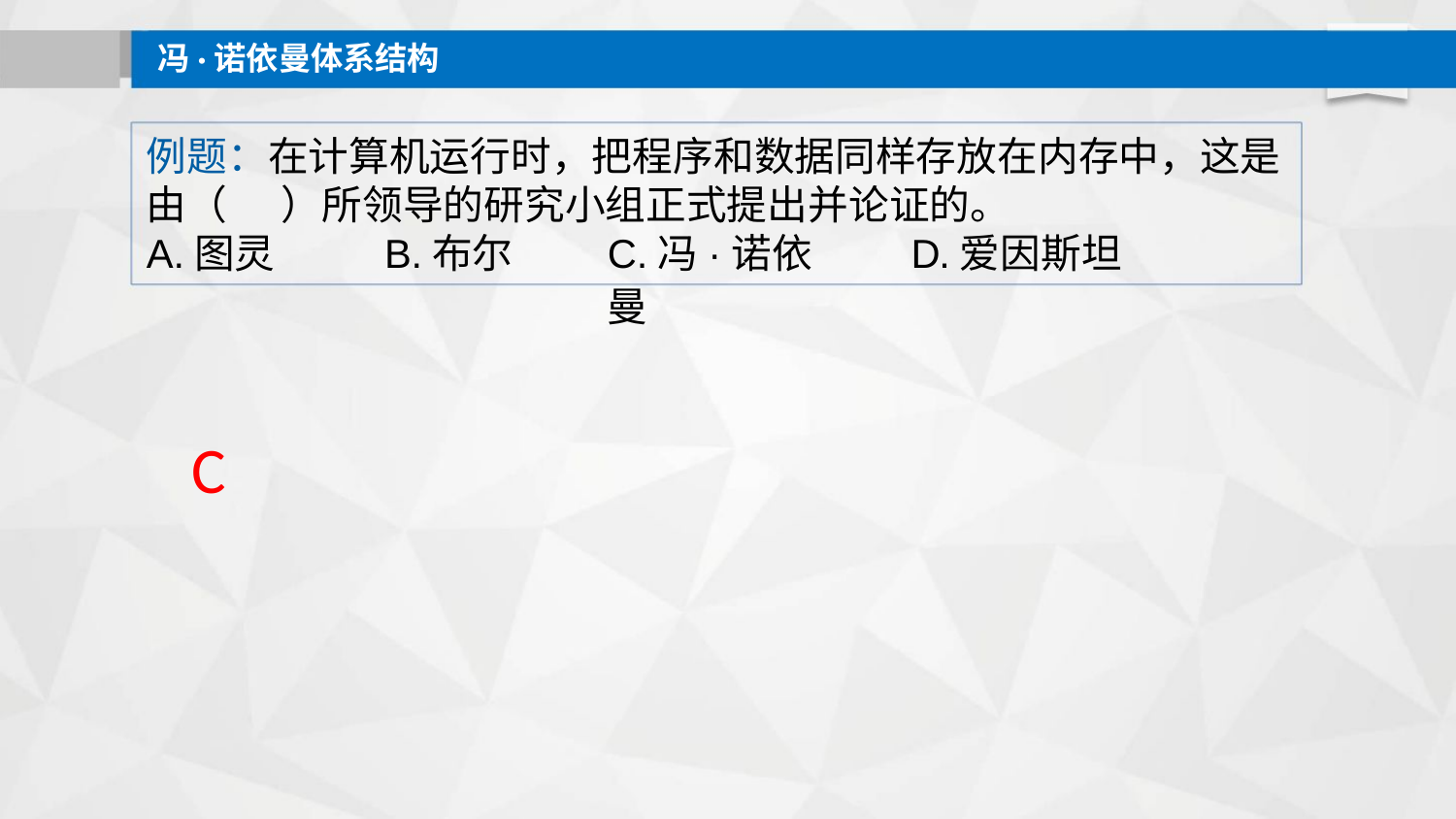

冯·诺依曼体系结构
例题：在计算机运行时，把程序和数据同样存放在内存中，这是
由（      ）所领导的研究小组正式提出并论证的。
A.图灵
B.布尔
C.冯·诺依曼
D.爱因斯坦
C